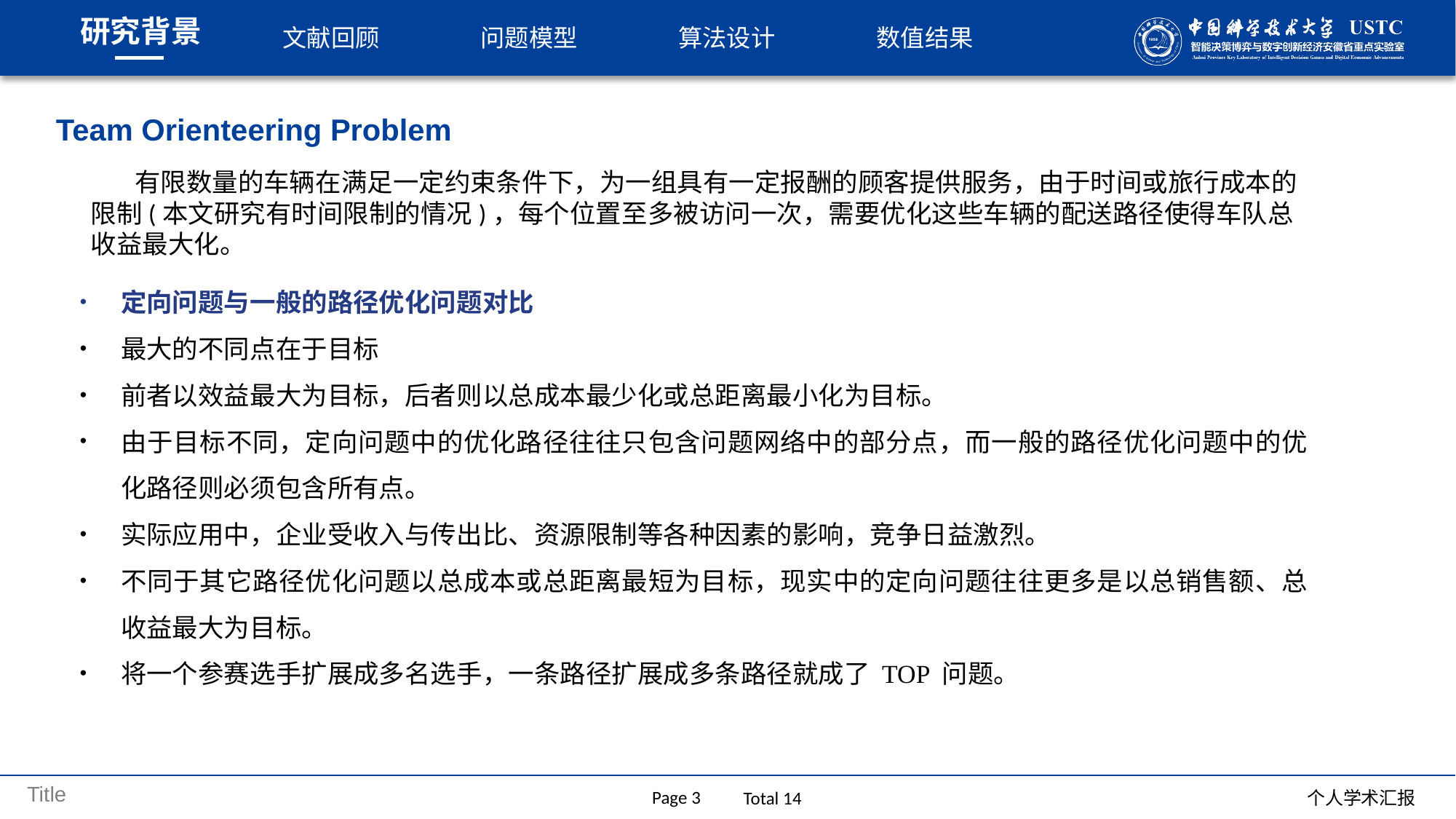

# Team Orienteering Problem
       有限数量的车辆在满足一定约束条件下，为一组具有一定报酬的顾客提供服务，由于时间或旅行成本的限制(本文研究有时间限制的情况)，每个位置至多被访问一次，需要优化这些车辆的配送路径使得车队总收益最大化。
定向问题与一般的路径优化问题对比
最大的不同点在于目标
前者以效益最大为目标，后者则以总成本最少化或总距离最小化为目标。
由于目标不同，定向问题中的优化路径往往只包含问题网络中的部分点，而一般的路径优化问题中的优化路径则必须包含所有点。
实际应用中，企业受收入与传出比、资源限制等各种因素的影响，竞争日益激烈。
不同于其它路径优化问题以总成本或总距离最短为目标，现实中的定向问题往往更多是以总销售额、总收益最大为目标。
将一个参赛选手扩展成多名选手，一条路径扩展成多条路径就成了 TOP 问题。
Page 3